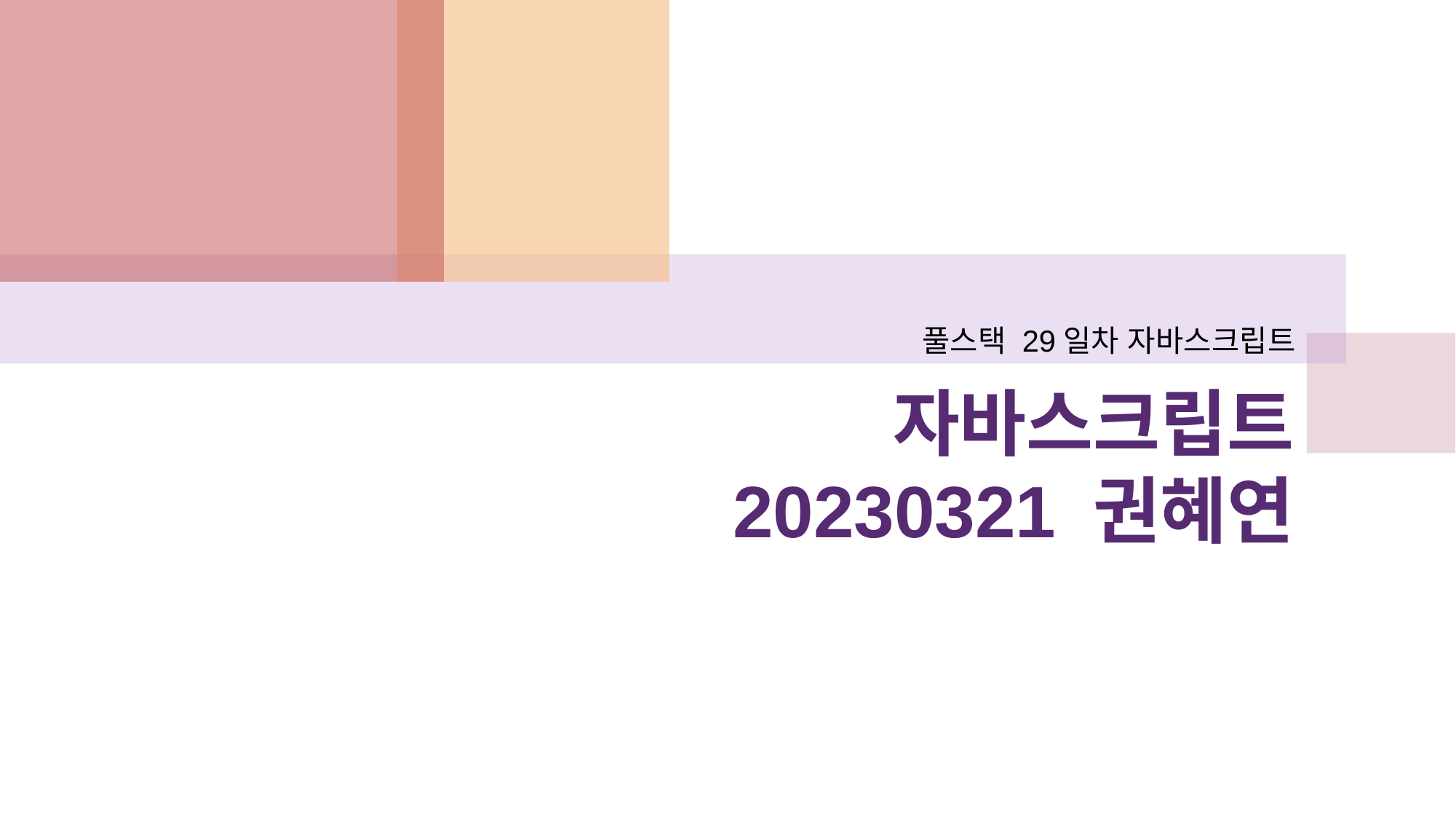

풀스택 29일차 자바스크립트
# 자바스크립트 20230321 권혜연